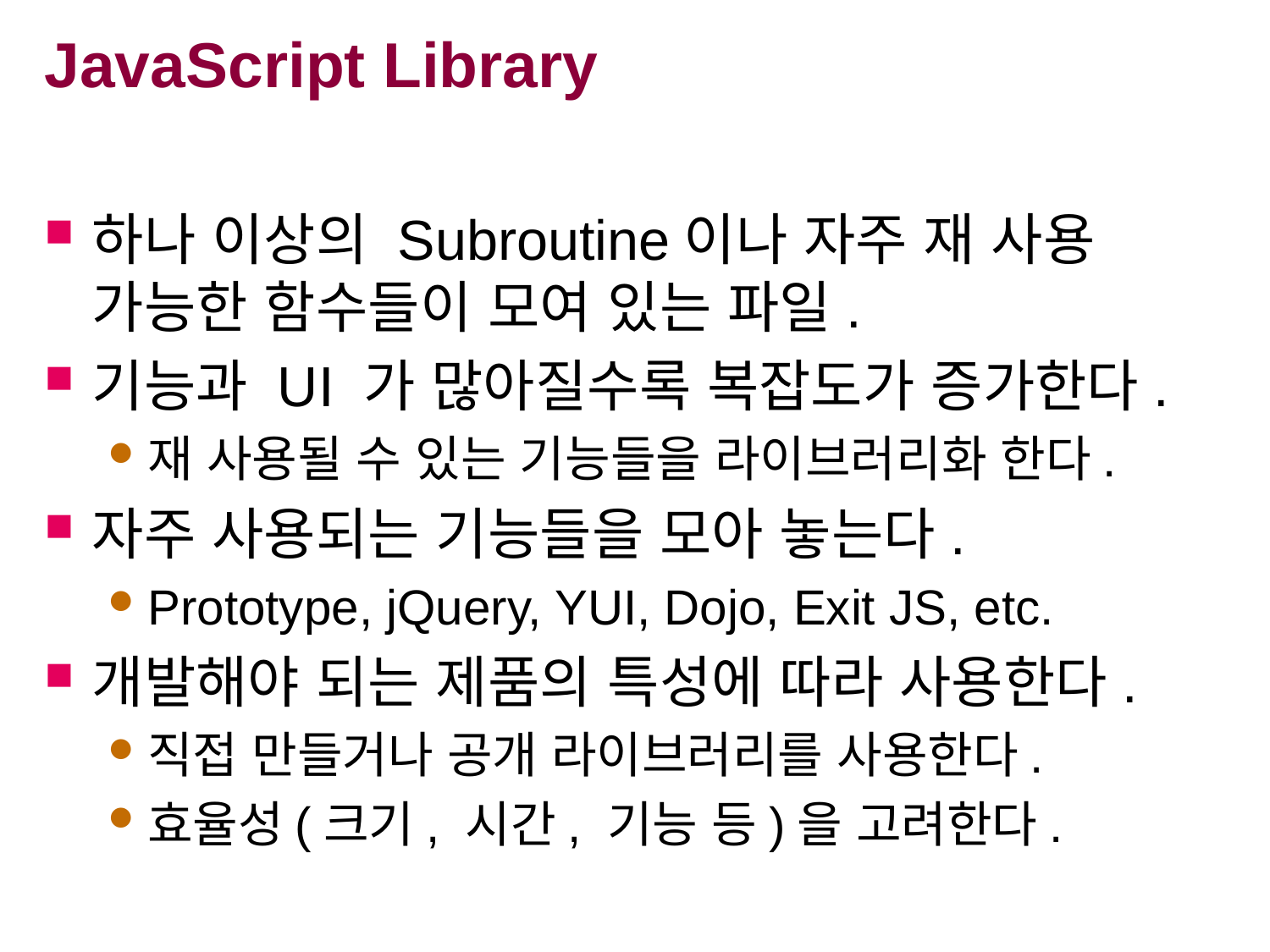

# JavaScript Library
하나 이상의 Subroutine이나 자주 재 사용 가능한 함수들이 모여 있는 파일.
기능과 UI 가 많아질수록 복잡도가 증가한다.
재 사용될 수 있는 기능들을 라이브러리화 한다.
자주 사용되는 기능들을 모아 놓는다.
Prototype, jQuery, YUI, Dojo, Exit JS, etc.
개발해야 되는 제품의 특성에 따라 사용한다.
직접 만들거나 공개 라이브러리를 사용한다.
효율성(크기, 시간, 기능 등)을 고려한다.